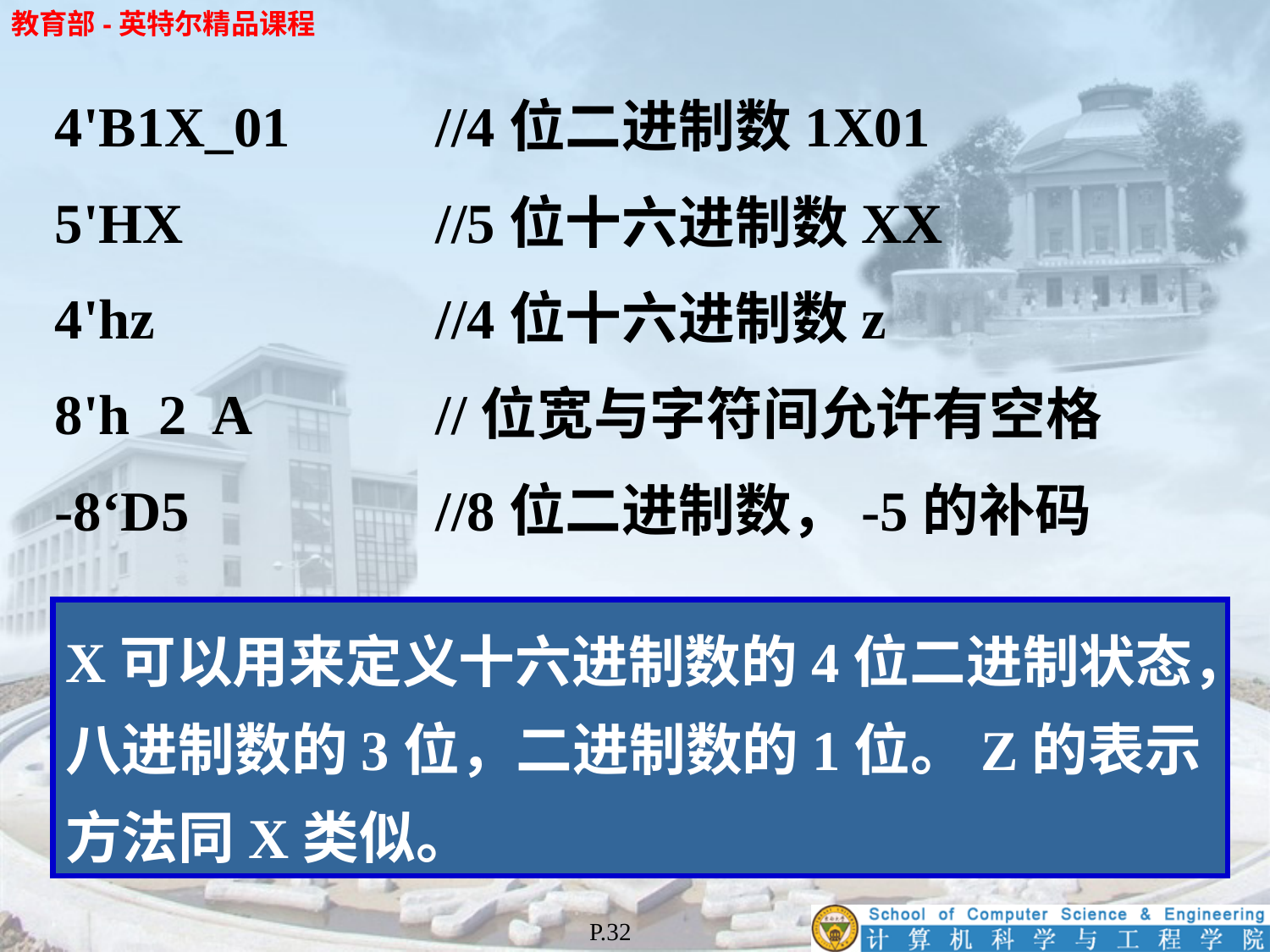

4'B1X_01		//4位二进制数1X01
5'HX		//5位十六进制数XX
4'hz			//4位十六进制数z
8'h  2  A		//位宽与字符间允许有空格
-8‘D5		//8位二进制数，-5的补码
X可以用来定义十六进制数的4位二进制状态，八进制数的3位，二进制数的1位。Z的表示方法同X类似。
P.32